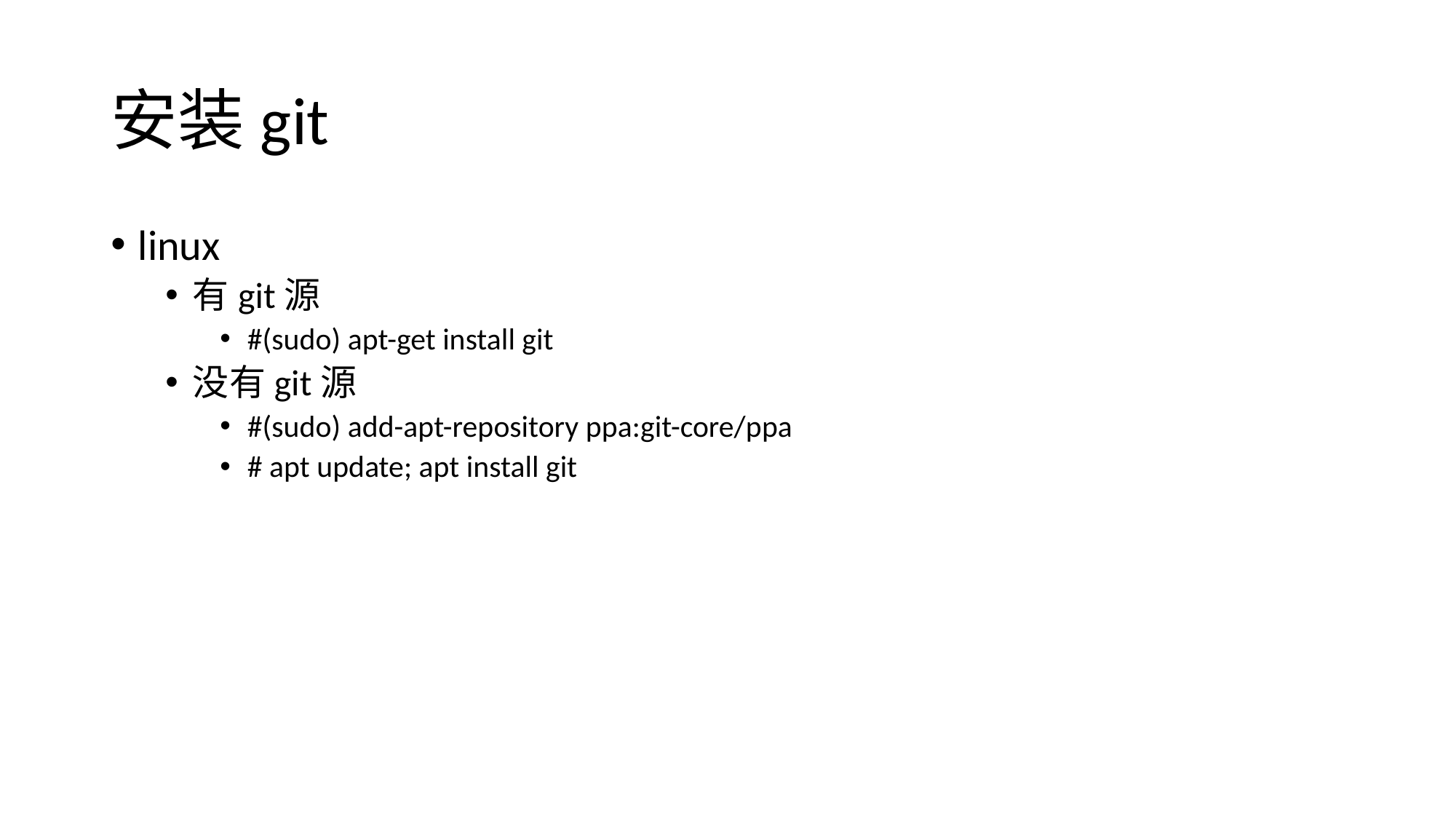

# 安装git
linux
有git源
#(sudo) apt-get install git
没有git源
#(sudo) add-apt-repository ppa:git-core/ppa
# apt update; apt install git